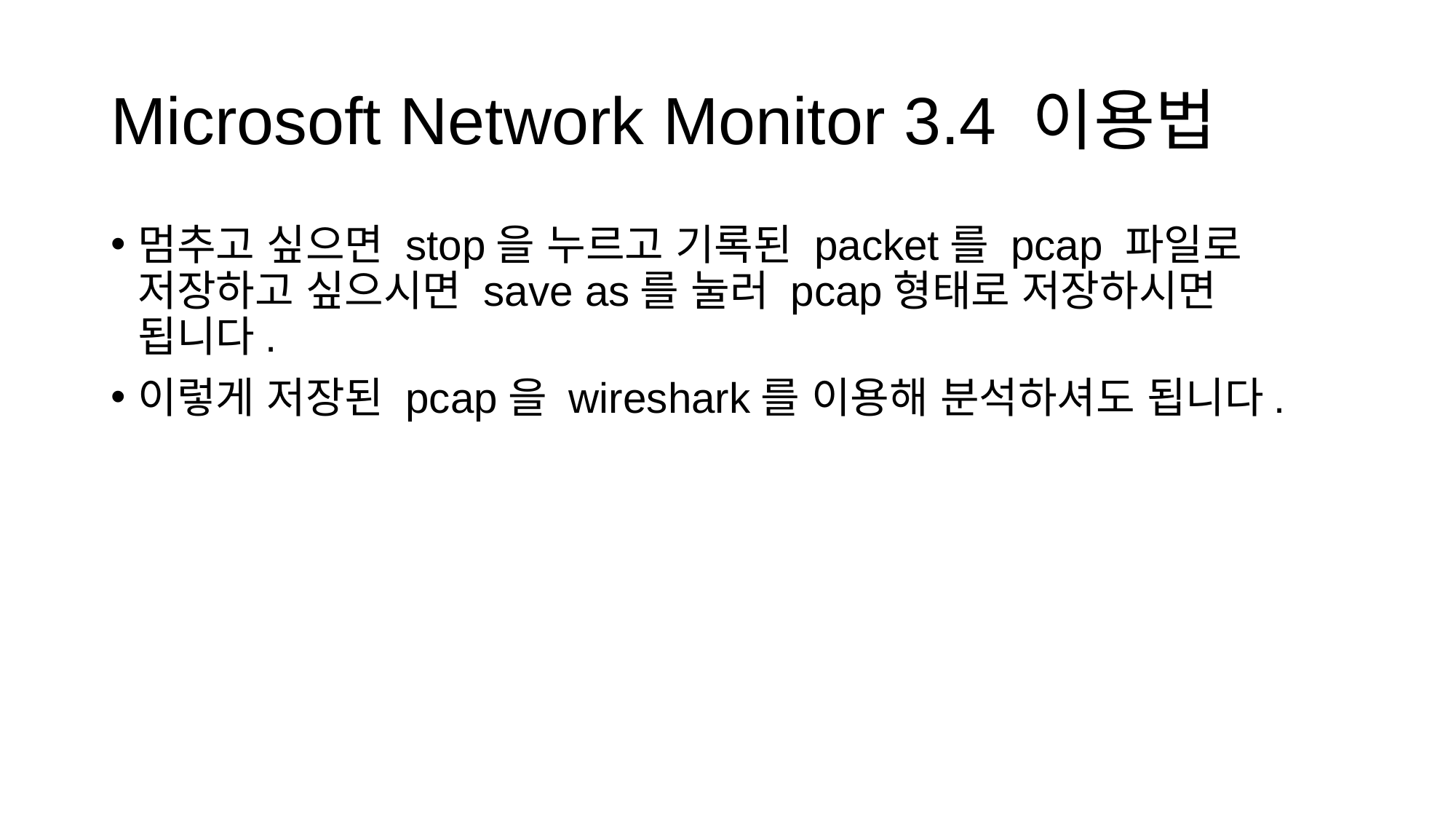

# Microsoft Network Monitor 3.4 이용법
멈추고 싶으면 stop을 누르고 기록된 packet를 pcap 파일로 저장하고 싶으시면 save as를 눌러 pcap형태로 저장하시면 됩니다.
이렇게 저장된 pcap을 wireshark를 이용해 분석하셔도 됩니다.